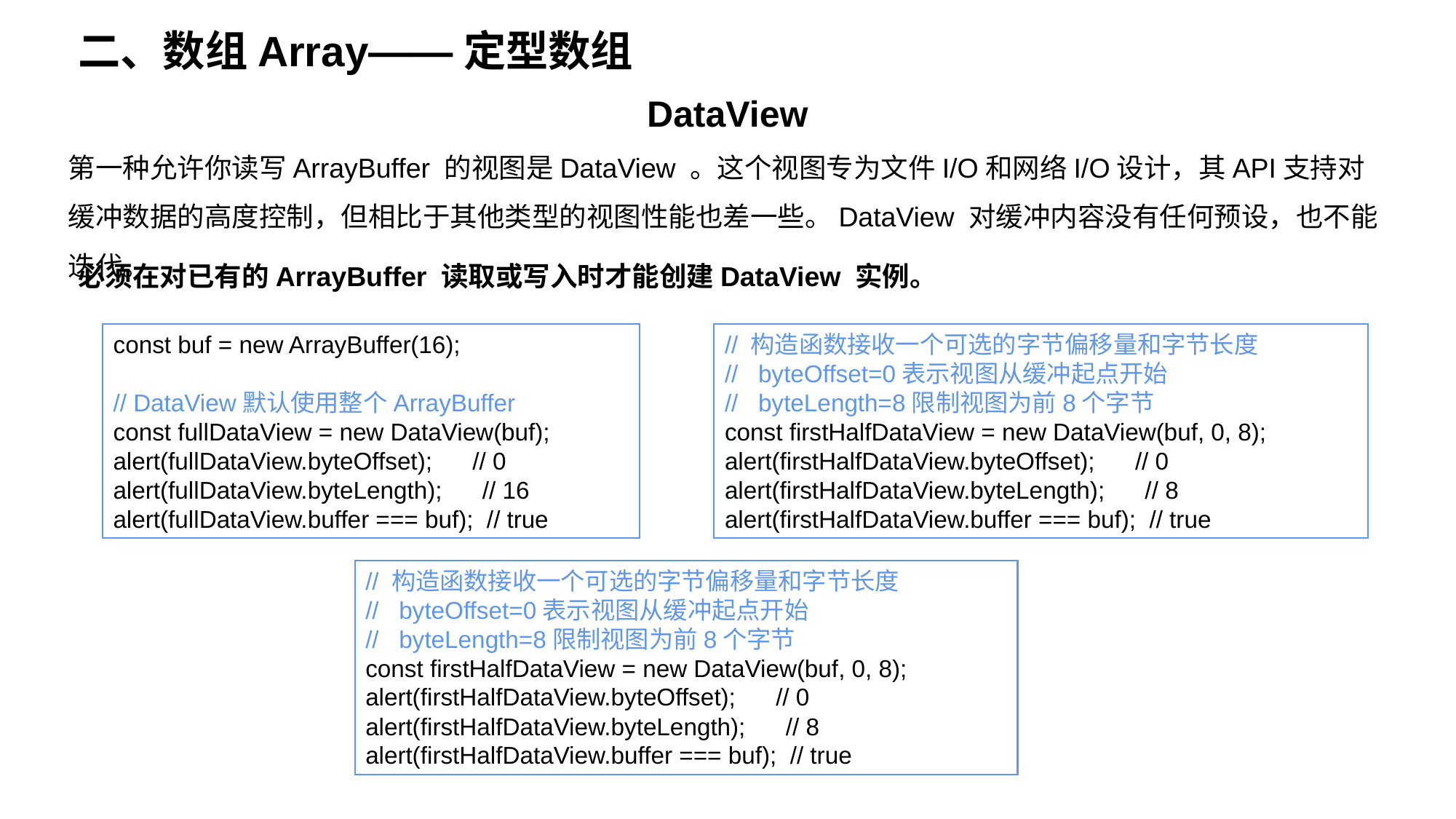

二、数组Array——定型数组
DataView
第一种允许你读写ArrayBuffer 的视图是DataView 。这个视图专为文件I/O和网络I/O设计，其API支持对缓冲数据的高度控制，但相比于其他类型的视图性能也差一些。DataView 对缓冲内容没有任何预设，也不能迭代。
必须在对已有的ArrayBuffer 读取或写入时才能创建DataView 实例。
const buf = new ArrayBuffer(16);

// DataView默认使用整个ArrayBuffer
const fullDataView = new DataView(buf);
alert(fullDataView.byteOffset);      // 0
alert(fullDataView.byteLength);      // 16
alert(fullDataView.buffer === buf);  // true
// 构造函数接收一个可选的字节偏移量和字节长度
//   byteOffset=0表示视图从缓冲起点开始
//   byteLength=8限制视图为前8个字节
const firstHalfDataView = new DataView(buf, 0, 8);
alert(firstHalfDataView.byteOffset);      // 0
alert(firstHalfDataView.byteLength);      // 8
alert(firstHalfDataView.buffer === buf);  // true
// 构造函数接收一个可选的字节偏移量和字节长度
//   byteOffset=0表示视图从缓冲起点开始
//   byteLength=8限制视图为前8个字节
const firstHalfDataView = new DataView(buf, 0, 8);
alert(firstHalfDataView.byteOffset);      // 0
alert(firstHalfDataView.byteLength);      // 8
alert(firstHalfDataView.buffer === buf);  // true